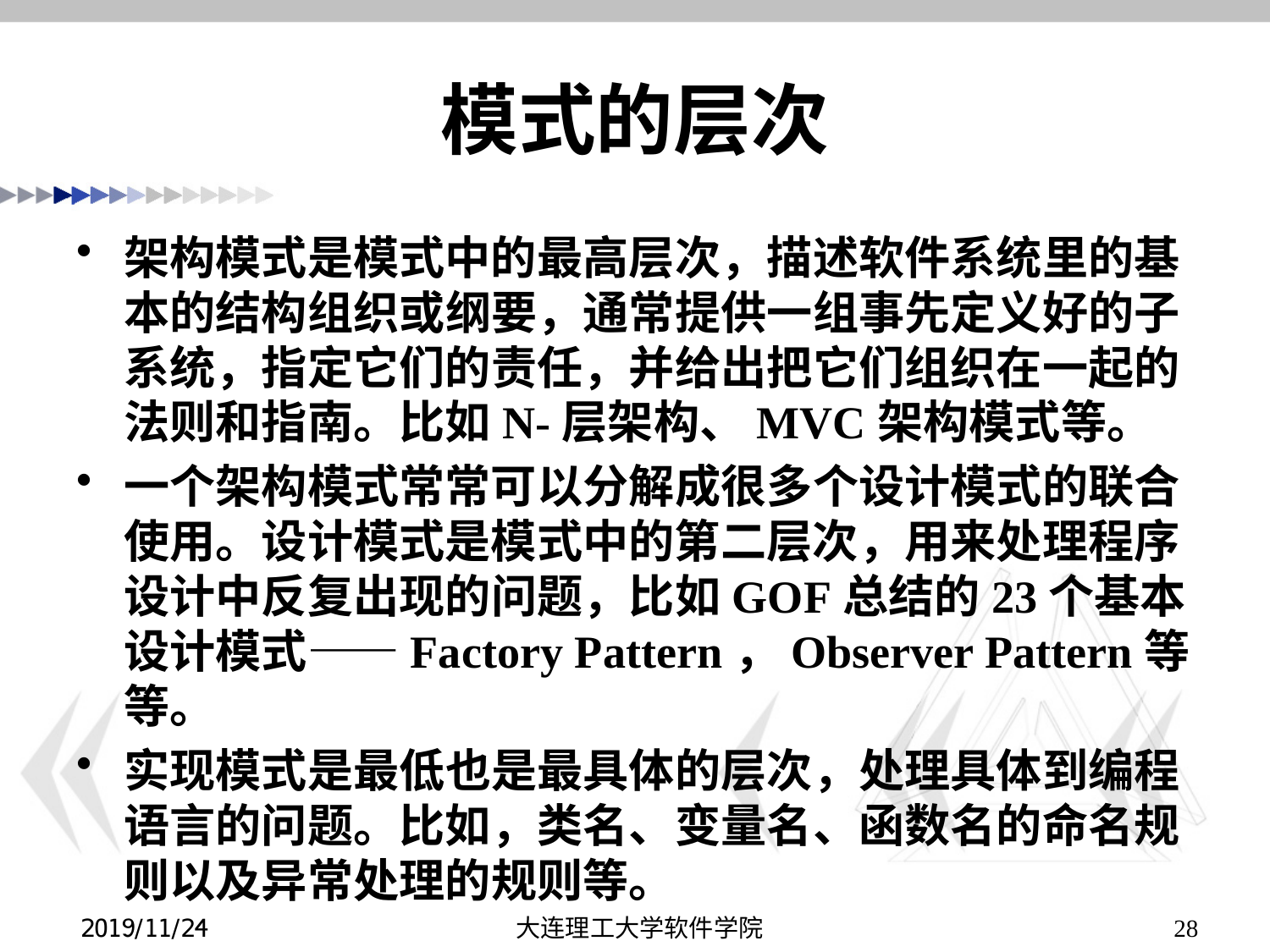

# 模式的层次
架构模式是模式中的最高层次，描述软件系统里的基本的结构组织或纲要，通常提供一组事先定义好的子系统，指定它们的责任，并给出把它们组织在一起的法则和指南。比如N-层架构、MVC架构模式等。
一个架构模式常常可以分解成很多个设计模式的联合使用。设计模式是模式中的第二层次，用来处理程序设计中反复出现的问题，比如GOF总结的23个基本设计模式——Factory Pattern，Observer Pattern等等。
实现模式是最低也是最具体的层次，处理具体到编程语言的问题。比如，类名、变量名、函数名的命名规则以及异常处理的规则等。
2019/11/24
大连理工大学软件学院
28